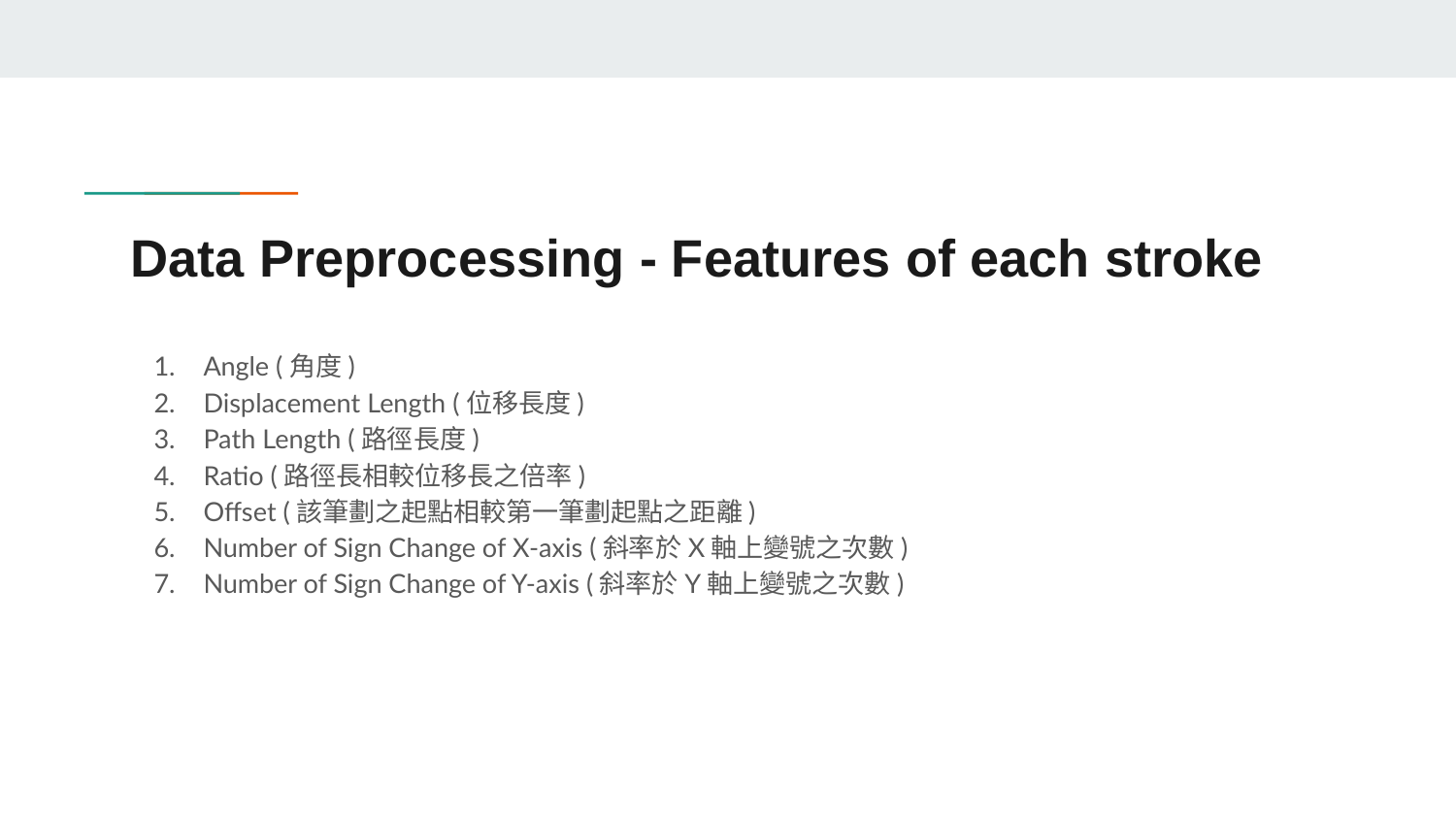

# Data Preprocessing - Features of each stroke
Angle (角度)
Displacement Length (位移長度)
Path Length (路徑長度)
Ratio (路徑長相較位移長之倍率)
Offset (該筆劃之起點相較第一筆劃起點之距離)
Number of Sign Change of X-axis (斜率於X軸上變號之次數)
Number of Sign Change of Y-axis (斜率於Y軸上變號之次數)